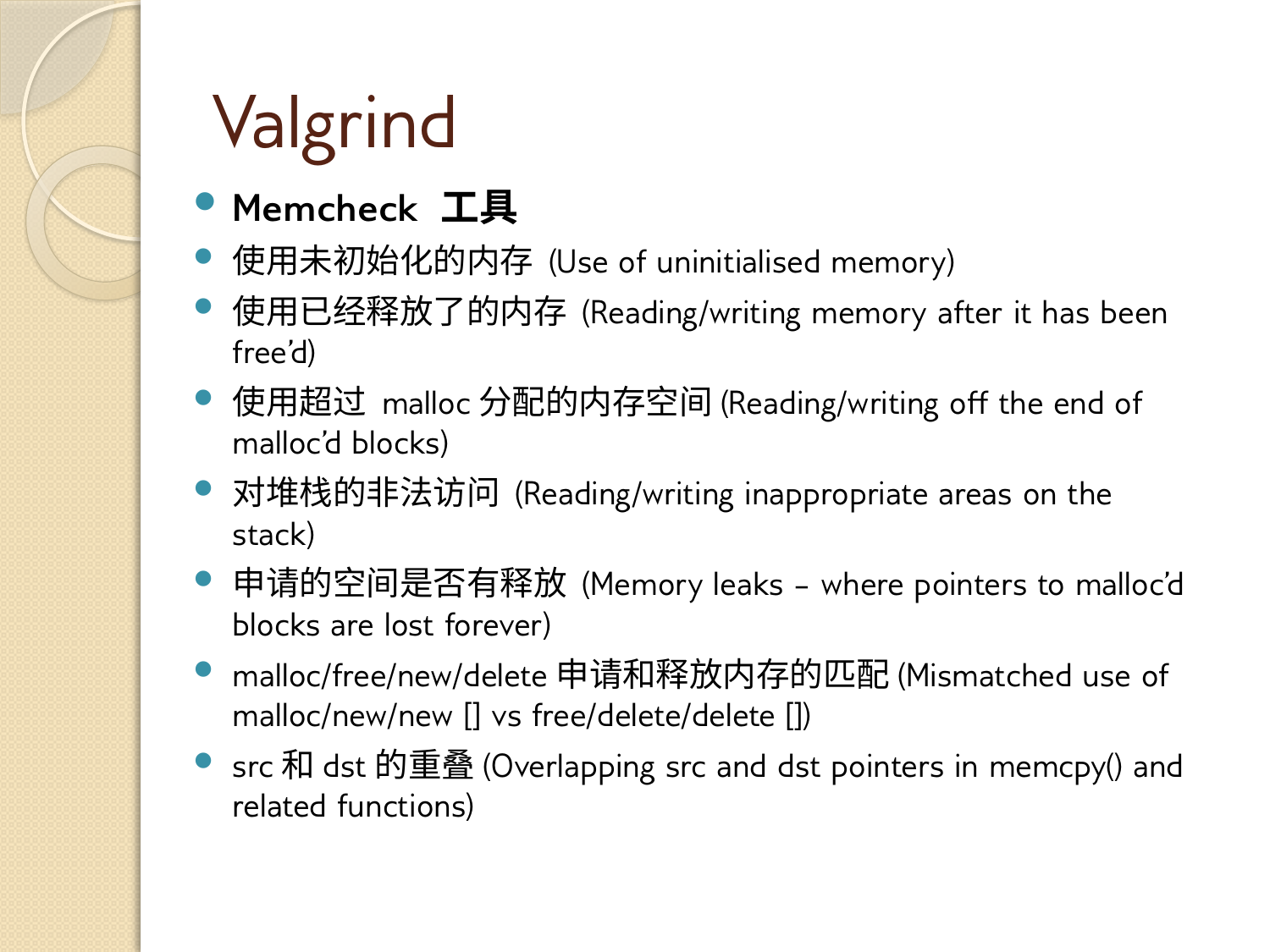

# Valgrind
Memcheck 工具
使用未初始化的内存 (Use of uninitialised memory)
使用已经释放了的内存 (Reading/writing memory after it has been free’d)
使用超过 malloc分配的内存空间(Reading/writing off the end of malloc’d blocks)
对堆栈的非法访问 (Reading/writing inappropriate areas on the stack)
申请的空间是否有释放 (Memory leaks – where pointers to malloc’d blocks are lost forever)
malloc/free/new/delete申请和释放内存的匹配(Mismatched use of malloc/new/new [] vs free/delete/delete [])
src和dst的重叠(Overlapping src and dst pointers in memcpy() and related functions)